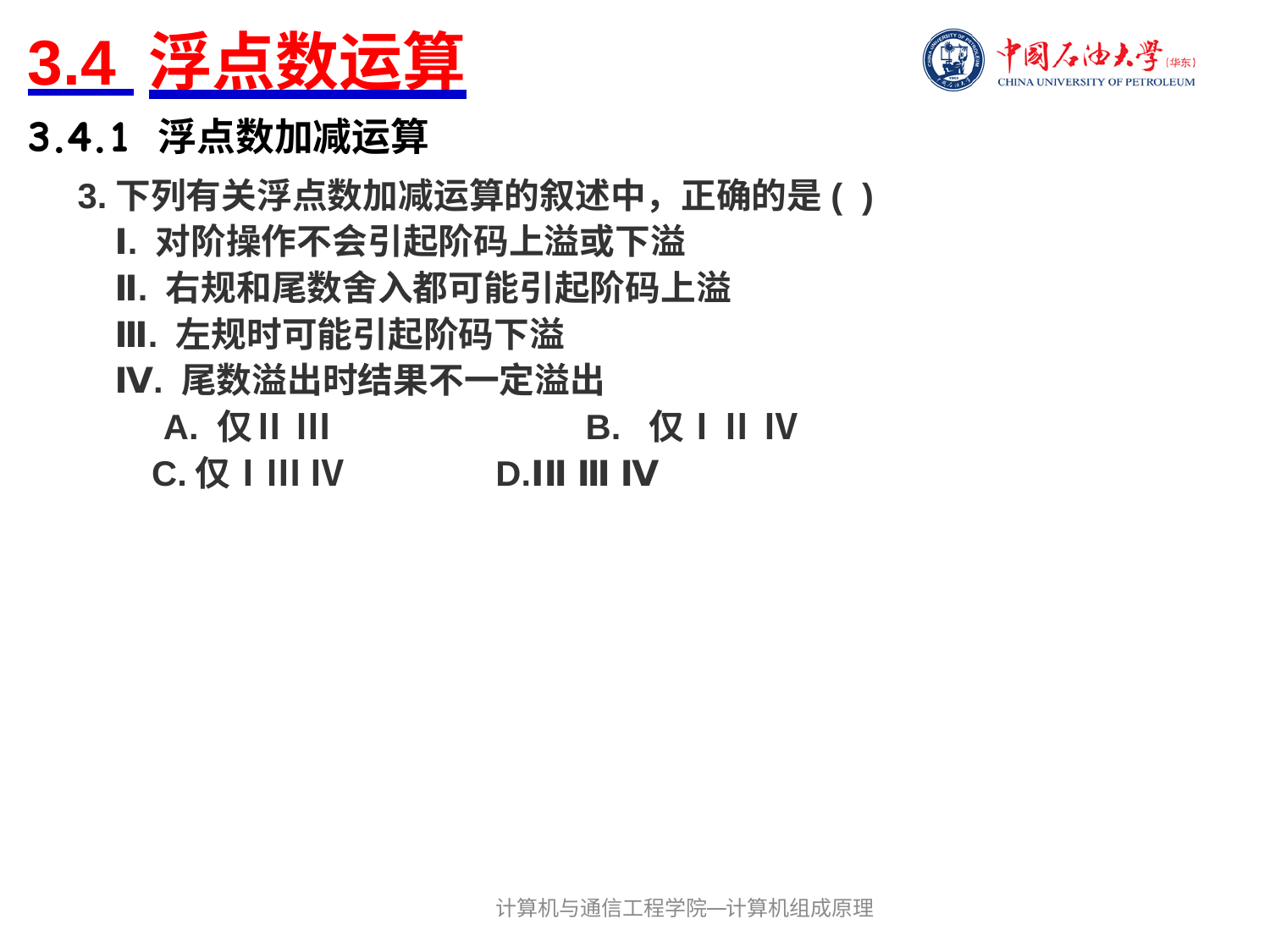

# 3.4 浮点数运算
3.4.1 浮点数加减运算

3.下列有关浮点数加减运算的叙述中，正确的是(  )
Ⅰ. 对阶操作不会引起阶码上溢或下溢
Ⅱ. 右规和尾数舍入都可能引起阶码上溢
Ⅲ. 左规时可能引起阶码下溢
Ⅳ. 尾数溢出时结果不一定溢出
     A. 仅Ⅱ Ⅲ 		B.  仅ⅠⅡ Ⅳ
C.仅ⅠⅢ Ⅳ 		D.ⅠⅡ Ⅲ Ⅳ
计算机与通信工程学院—计算机组成原理

90